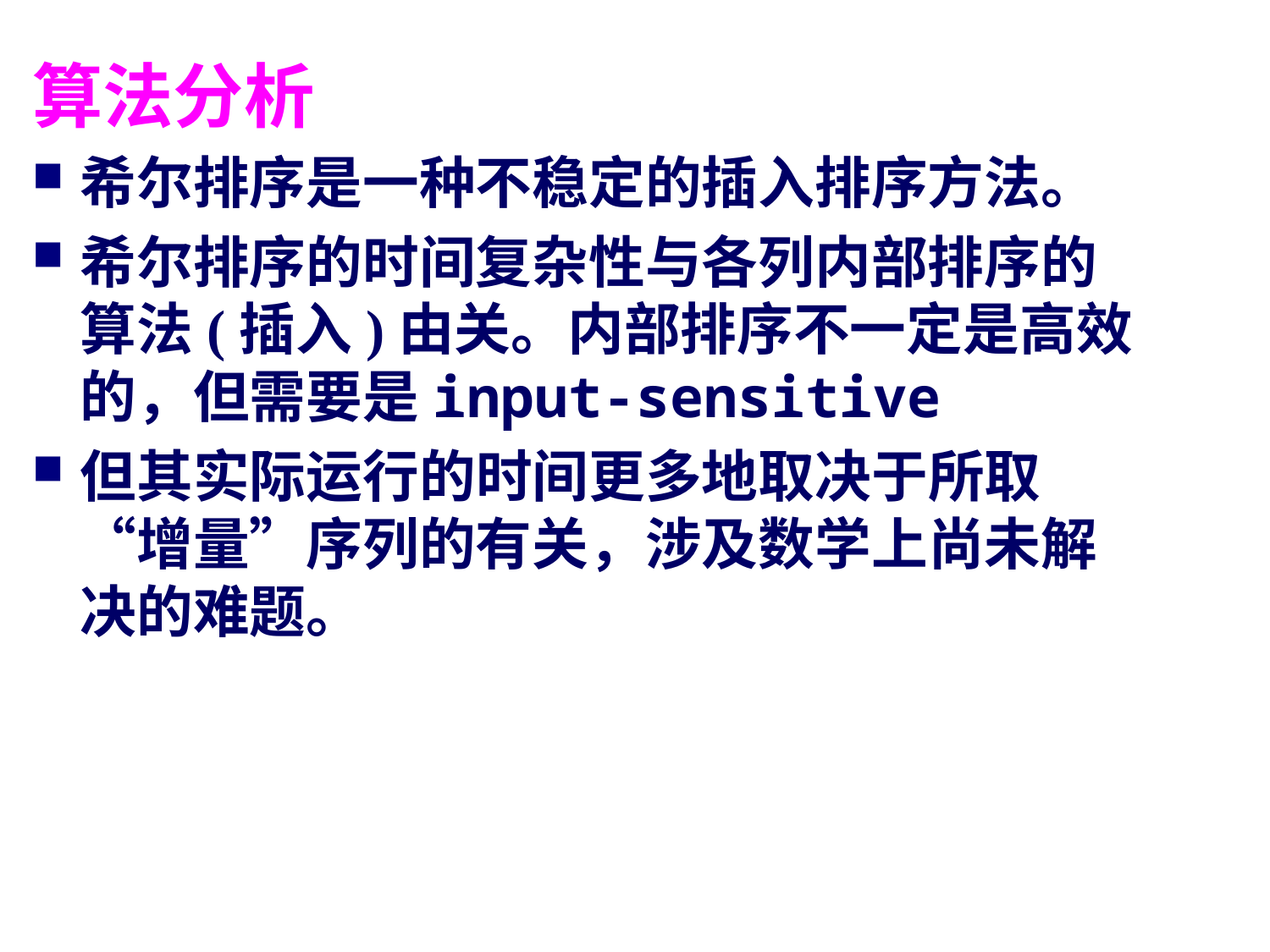

算法分析
希尔排序是一种不稳定的插入排序方法。
希尔排序的时间复杂性与各列内部排序的算法(插入)由关。内部排序不一定是高效的，但需要是input-sensitive
但其实际运行的时间更多地取决于所取“增量”序列的有关，涉及数学上尚未解决的难题。